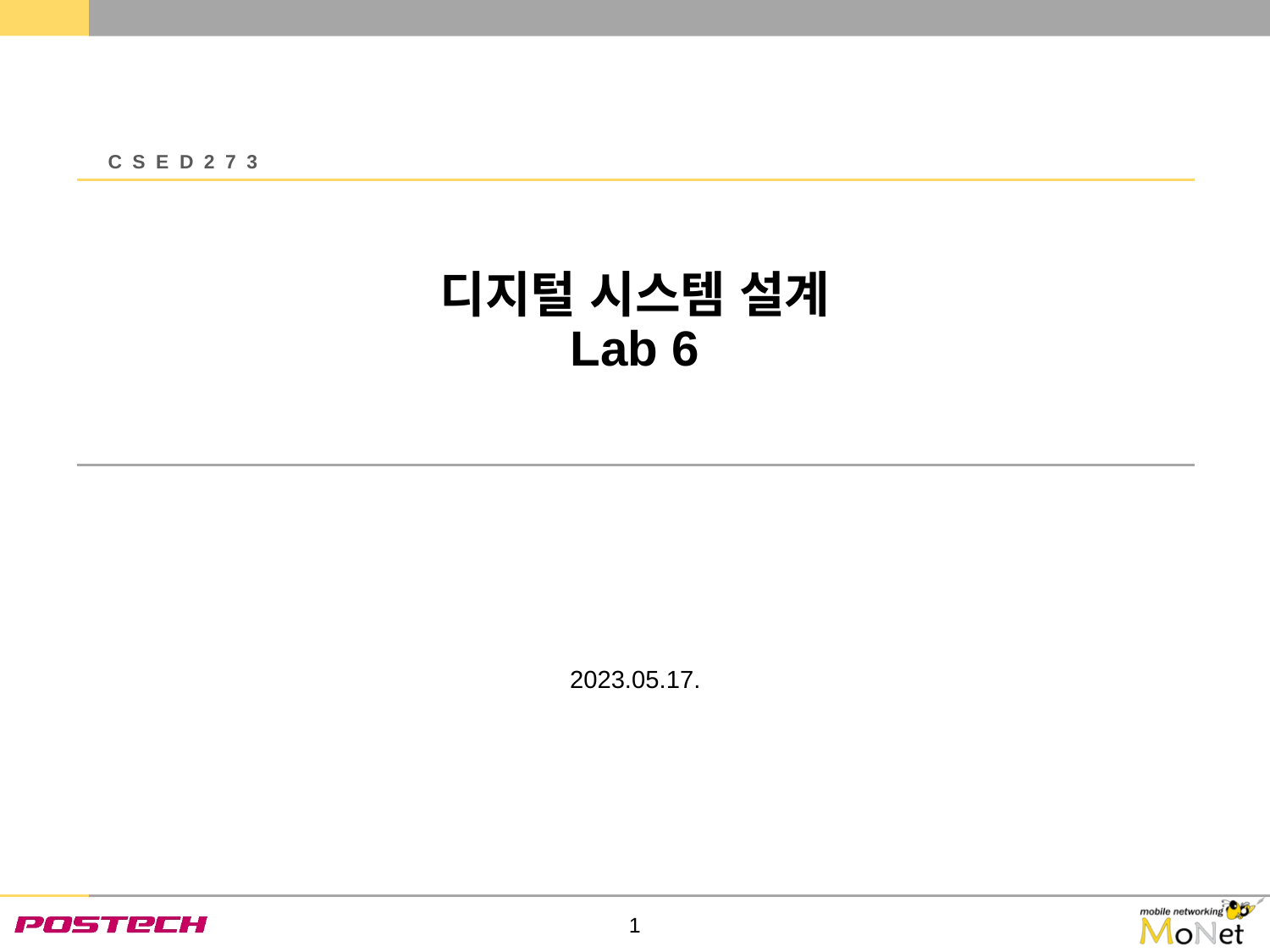

CSED273
# 디지털 시스템 설계 Lab 6
2023.05.17.